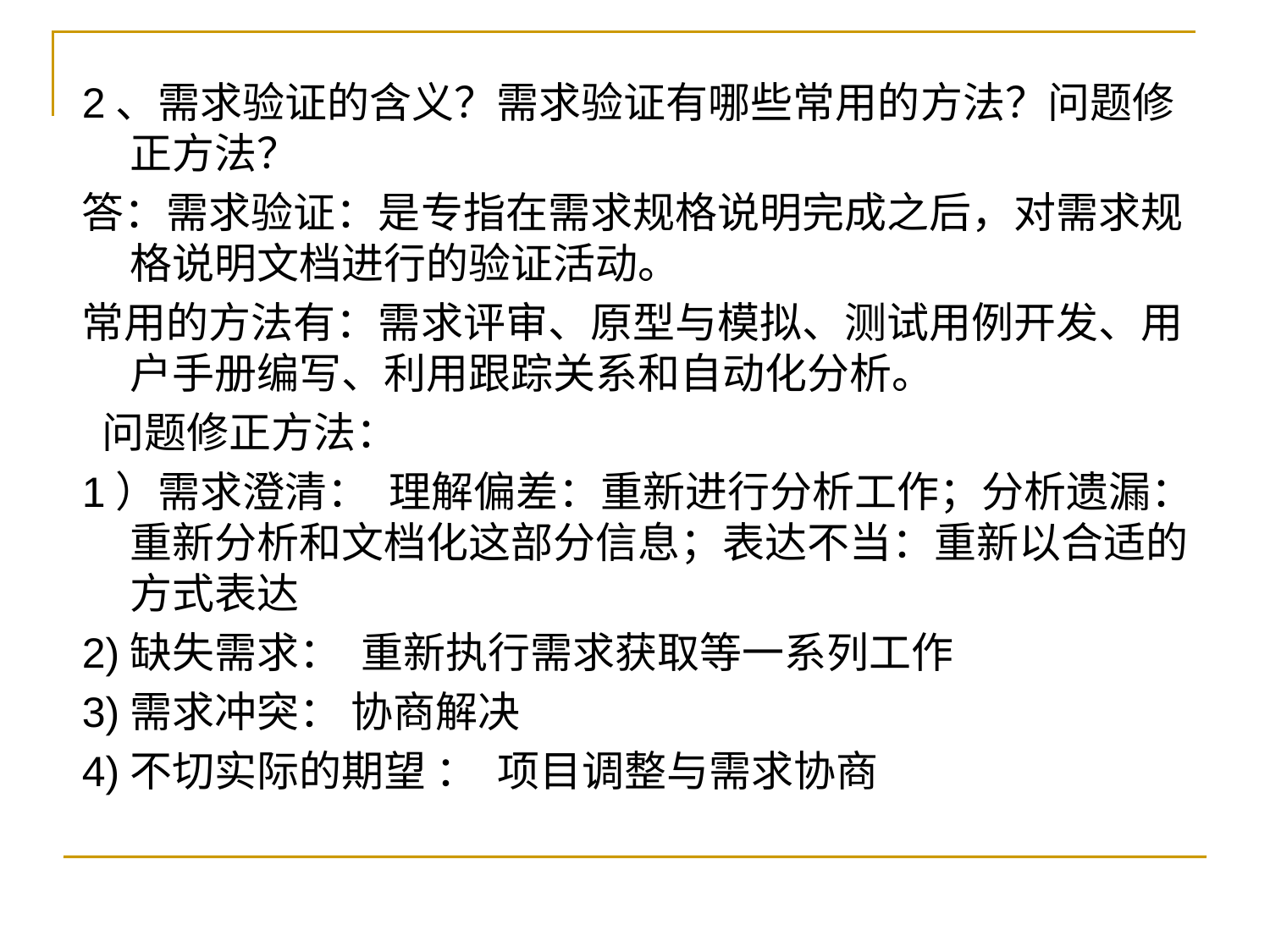

2、需求验证的含义？需求验证有哪些常用的方法？问题修正方法？
答：需求验证：是专指在需求规格说明完成之后，对需求规格说明文档进行的验证活动。
常用的方法有：需求评审、原型与模拟、测试用例开发、用户手册编写、利用跟踪关系和自动化分析。
 问题修正方法：
1）需求澄清：  理解偏差：重新进行分析工作；分析遗漏：重新分析和文档化这部分信息；表达不当：重新以合适的方式表达
2)缺失需求：  重新执行需求获取等一系列工作
3)需求冲突： 协商解决
4)不切实际的期望 ：  项目调整与需求协商